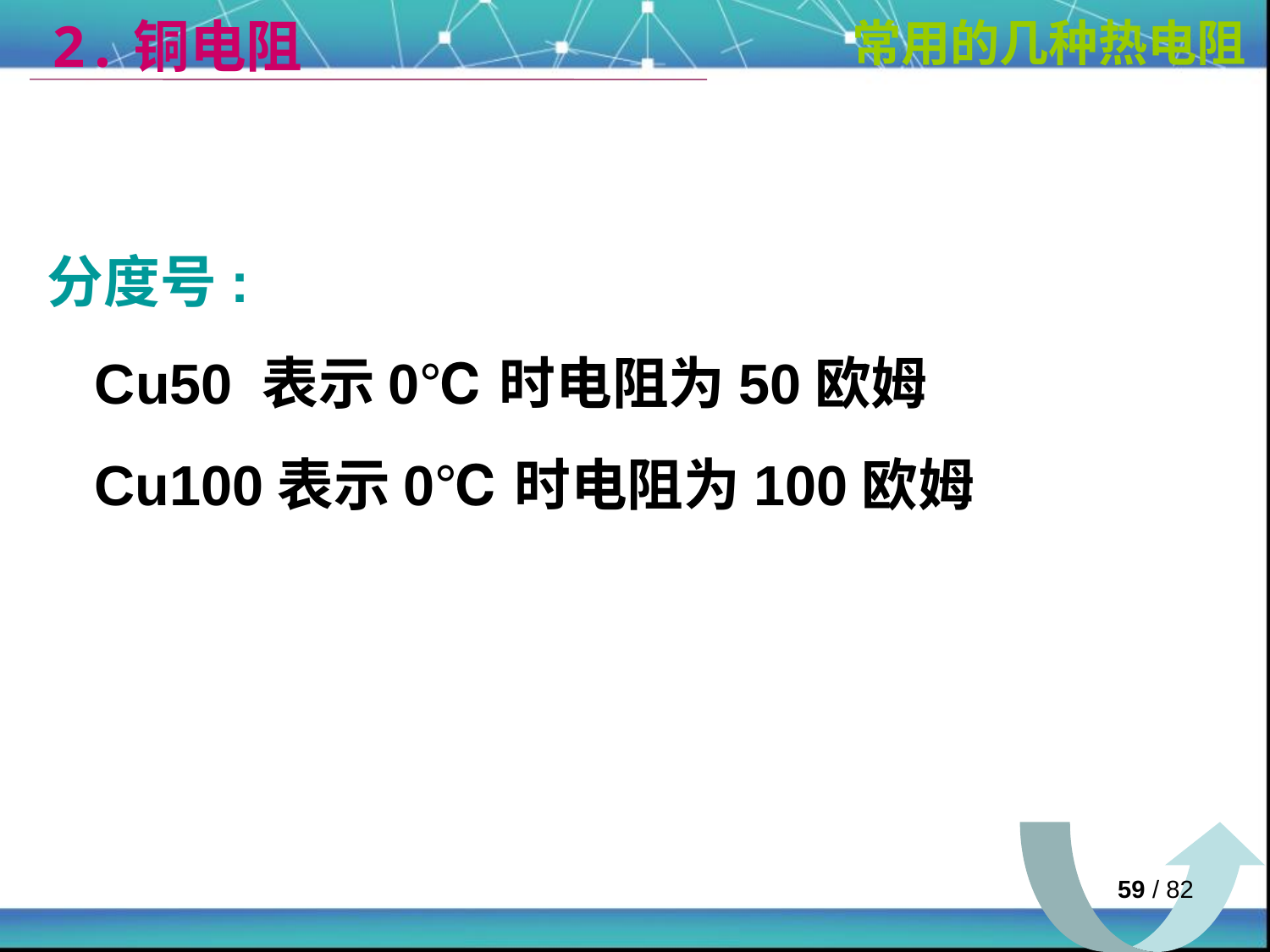

2.铜电阻
常用的几种热电阻

分度号:
    Cu50 表示0℃时电阻为50欧姆
   Cu100表示0℃时电阻为100欧姆

59 / 82